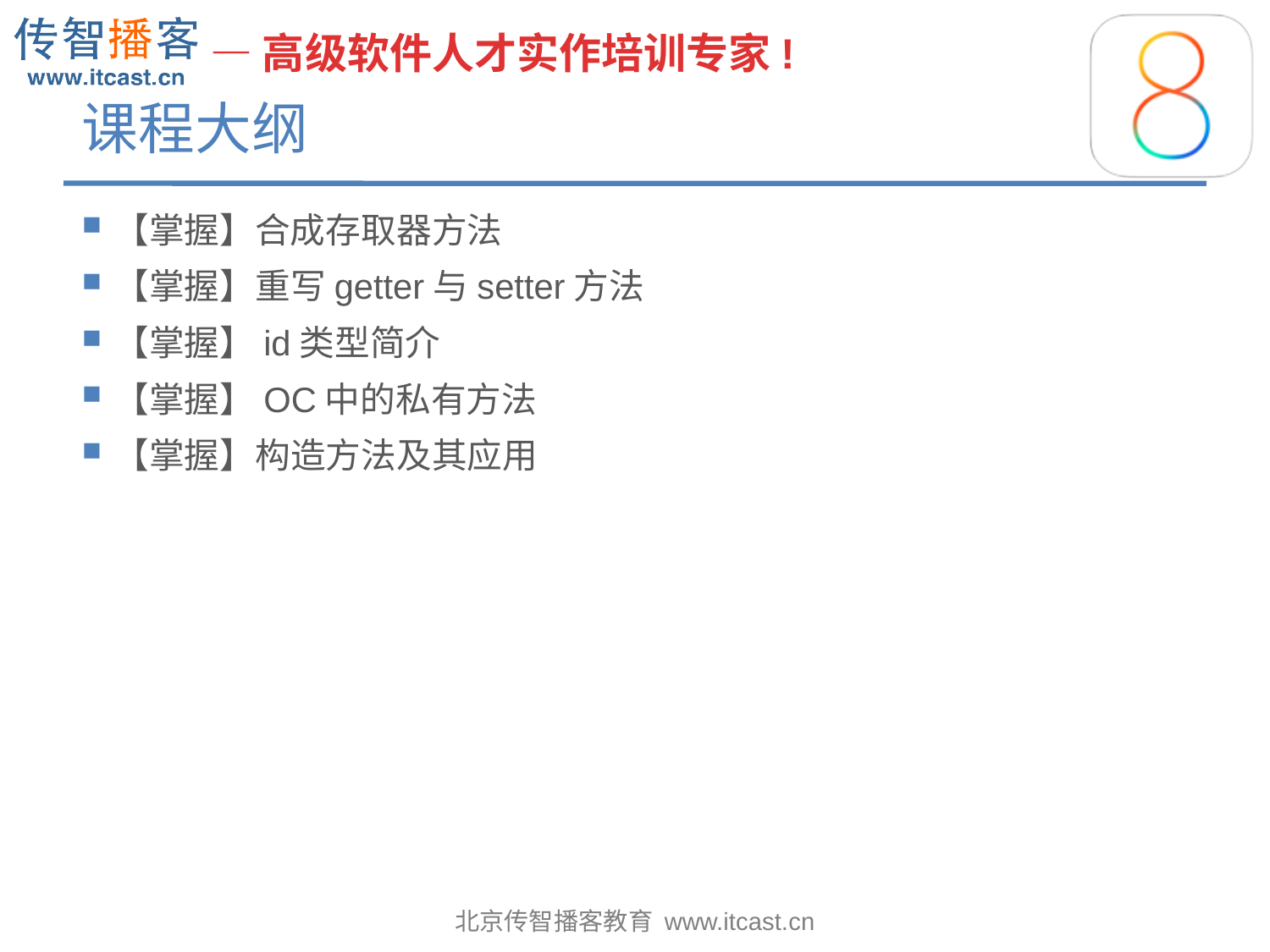

# 课程大纲
【掌握】合成存取器方法
【掌握】重写getter与setter方法
【掌握】id类型简介
【掌握】OC中的私有方法
【掌握】构造方法及其应用